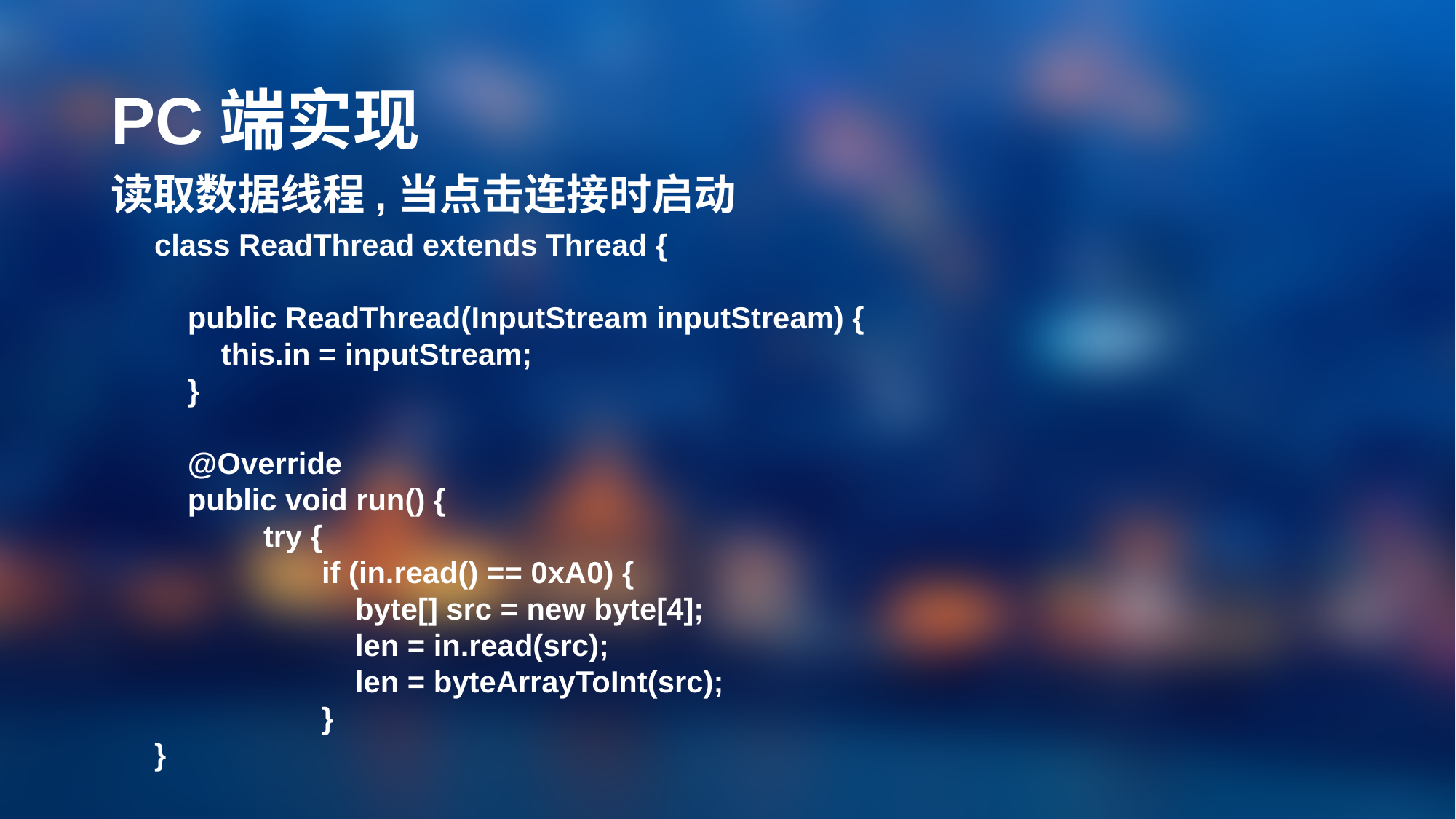

# PC端实现
读取数据线程,当点击连接时启动
class ReadThread extends Thread {

    public ReadThread(InputStream inputStream) {
        this.in = inputStream;
    }

    @Override
    public void run() {
	try {
                    if (in.read() == 0xA0) {
                        byte[] src = new byte[4];
                        len = in.read(src);
                        len = byteArrayToInt(src);
                    }
}